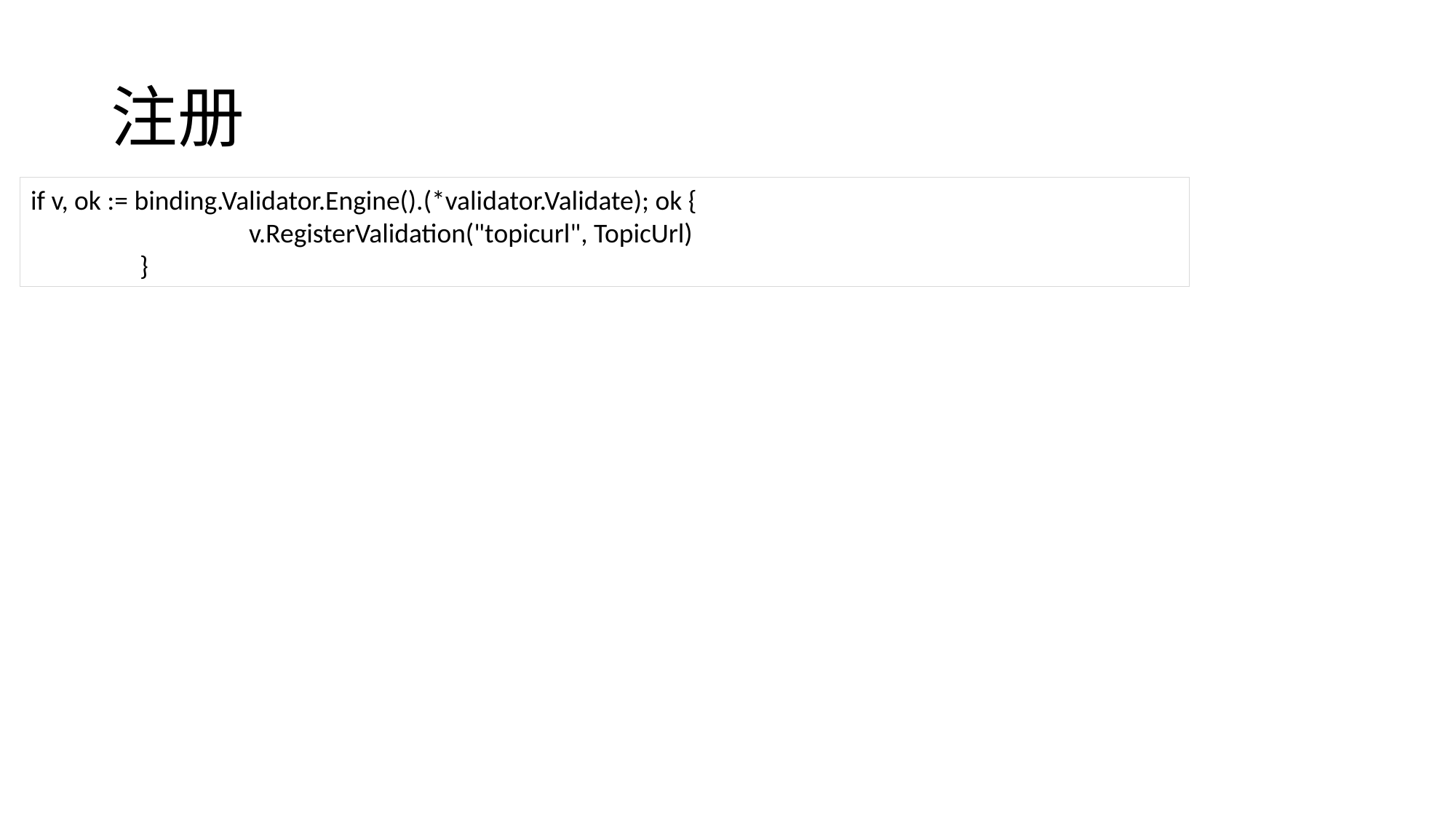

# 注册
if v, ok := binding.Validator.Engine().(*validator.Validate); ok {
		v.RegisterValidation("topicurl", TopicUrl)
	}